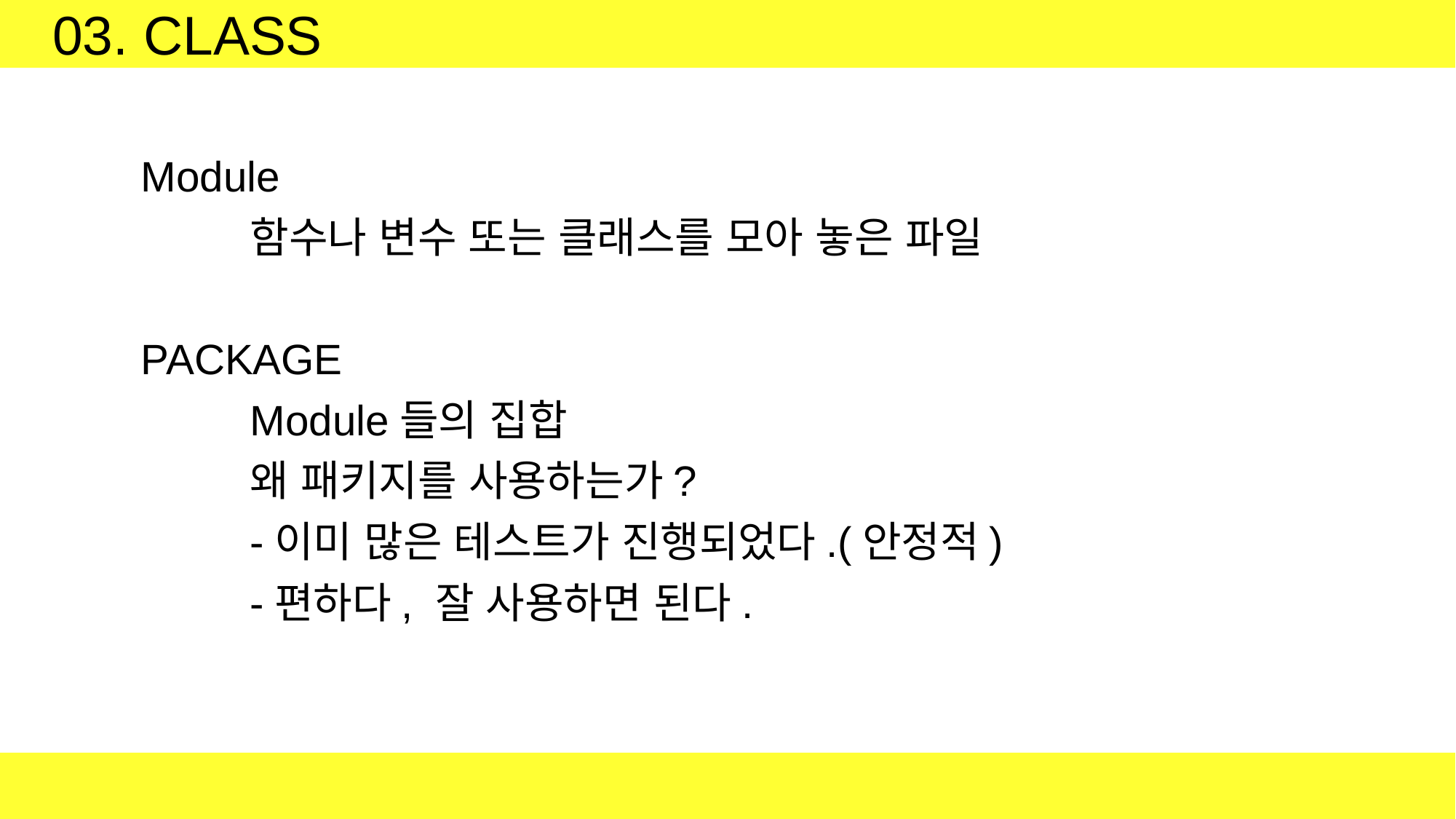

03. CLASS
Module
	함수나 변수 또는 클래스를 모아 놓은 파일

PACKAGE
	Module들의 집합
	왜 패키지를 사용하는가?
	-이미 많은 테스트가 진행되었다.(안정적)
	-편하다, 잘 사용하면 된다.